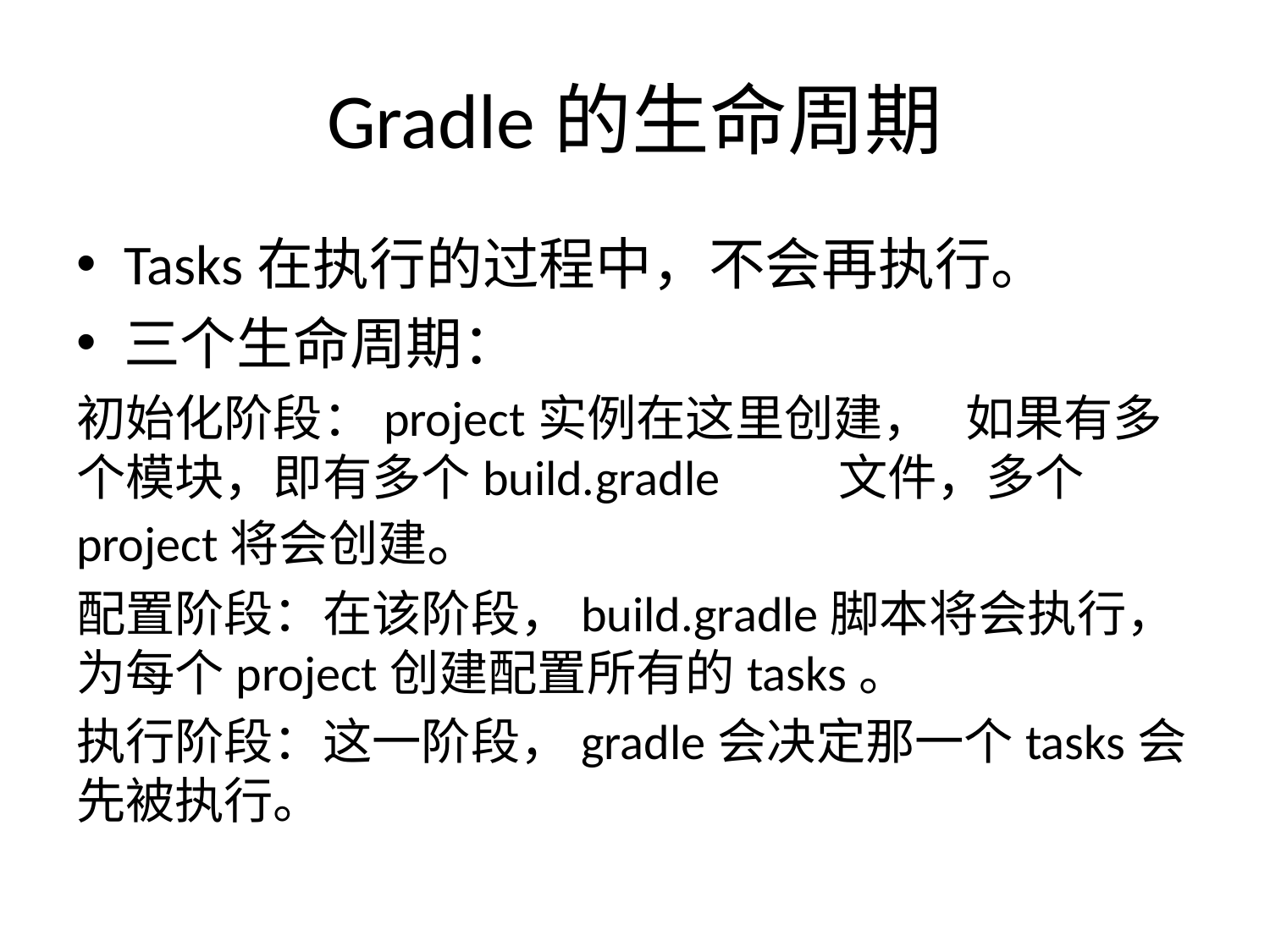

# Gradle的生命周期
Tasks在执行的过程中，不会再执行。
三个生命周期：
初始化阶段：project实例在这里创建，	如果有多个模块，即有多个build.gradle	文件，多个project将会创建。
配置阶段：在该阶段，build.gradle脚本将会执行，为每个project创建配置所有的tasks。
执行阶段：这一阶段，gradle会决定那一个tasks会先被执行。